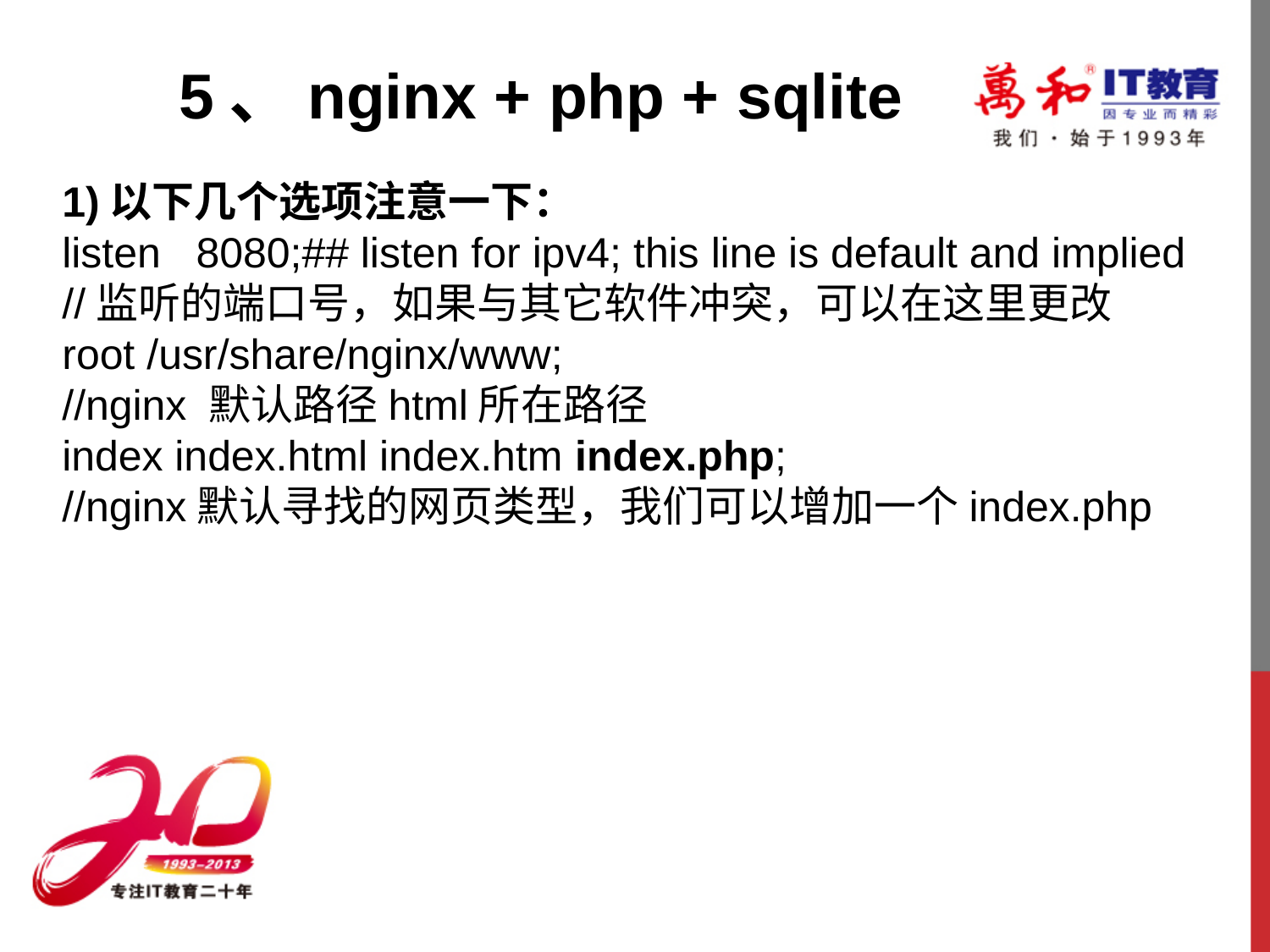

5、nginx + php + sqlite
1)以下几个选项注意一下：
listen   8080;## listen for ipv4; this line is default and implied
//监听的端口号，如果与其它软件冲突，可以在这里更改
root /usr/share/nginx/www;
//nginx 默认路径html所在路径
index index.html index.htm index.php;
//nginx默认寻找的网页类型，我们可以增加一个index.php